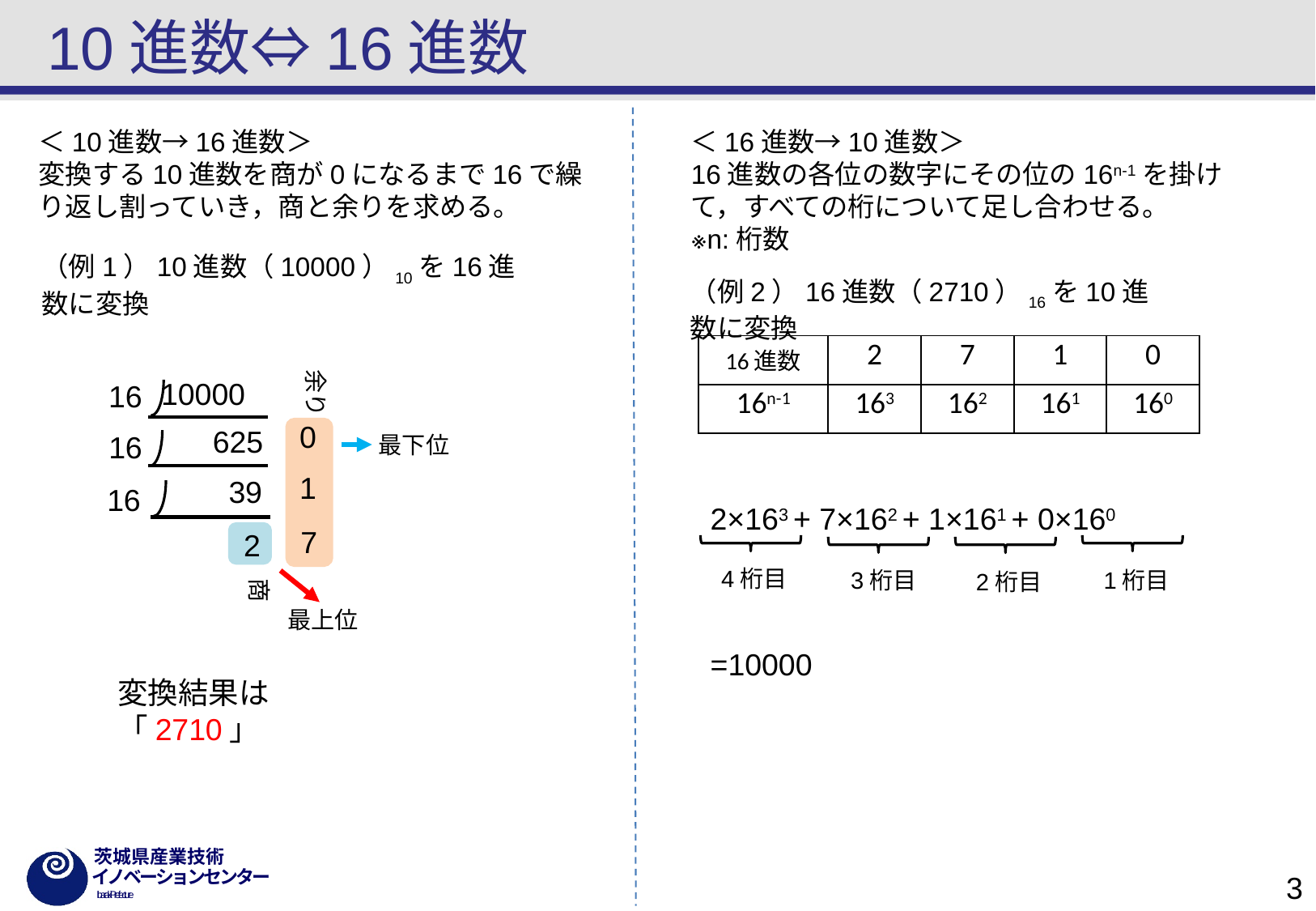

# 10進数⇔16進数
＜10進数→16進数＞
変換する10進数を商が0になるまで16で繰り返し割っていき，商と余りを求める。
＜16進数→10進数＞
16進数の各位の数字にその位の16n-1を掛けて，すべての桁について足し合わせる。
※n:桁数
（例1）10進数（10000）10を16進数に変換
（例2）16進数（2710）16を10進数に変換
| 16進数 | 2 | 7 | 1 | 0 |
| --- | --- | --- | --- | --- |
| 16n-1 | 163 | 162 | 161 | 160 |

余り
10000
16

0
625

16
最下位

1
39
16

2×163 + 7×162 + 1×161 + 0×160

=10000

7
2

4桁目
3桁目
1桁目
2桁目
商
最上位
変換結果は「2710」
3